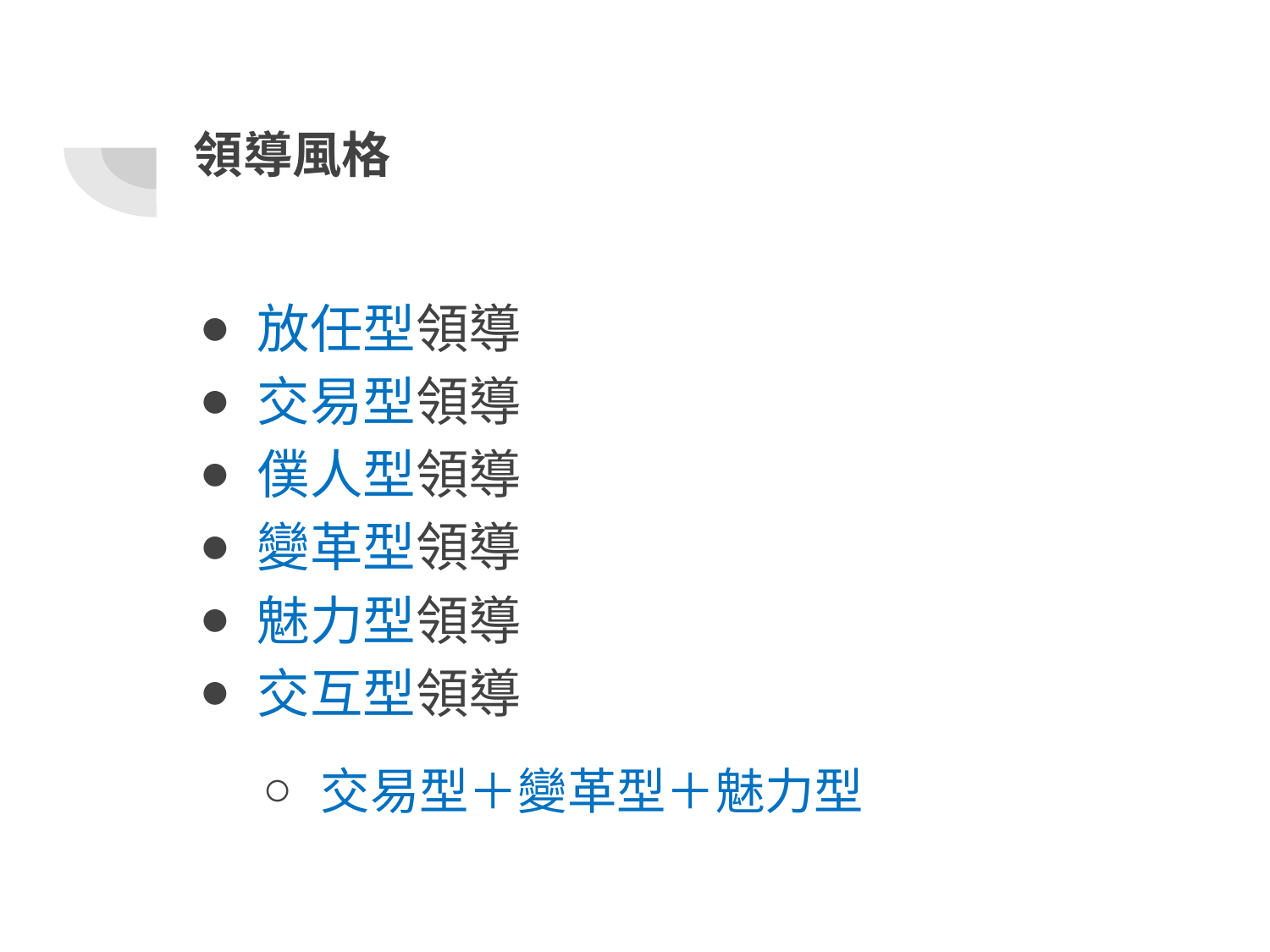

# 領導風格
放任型領導
交易型領導
僕人型領導
變革型領導
魅力型領導
交互型領導
交易型＋變革型＋魅力型